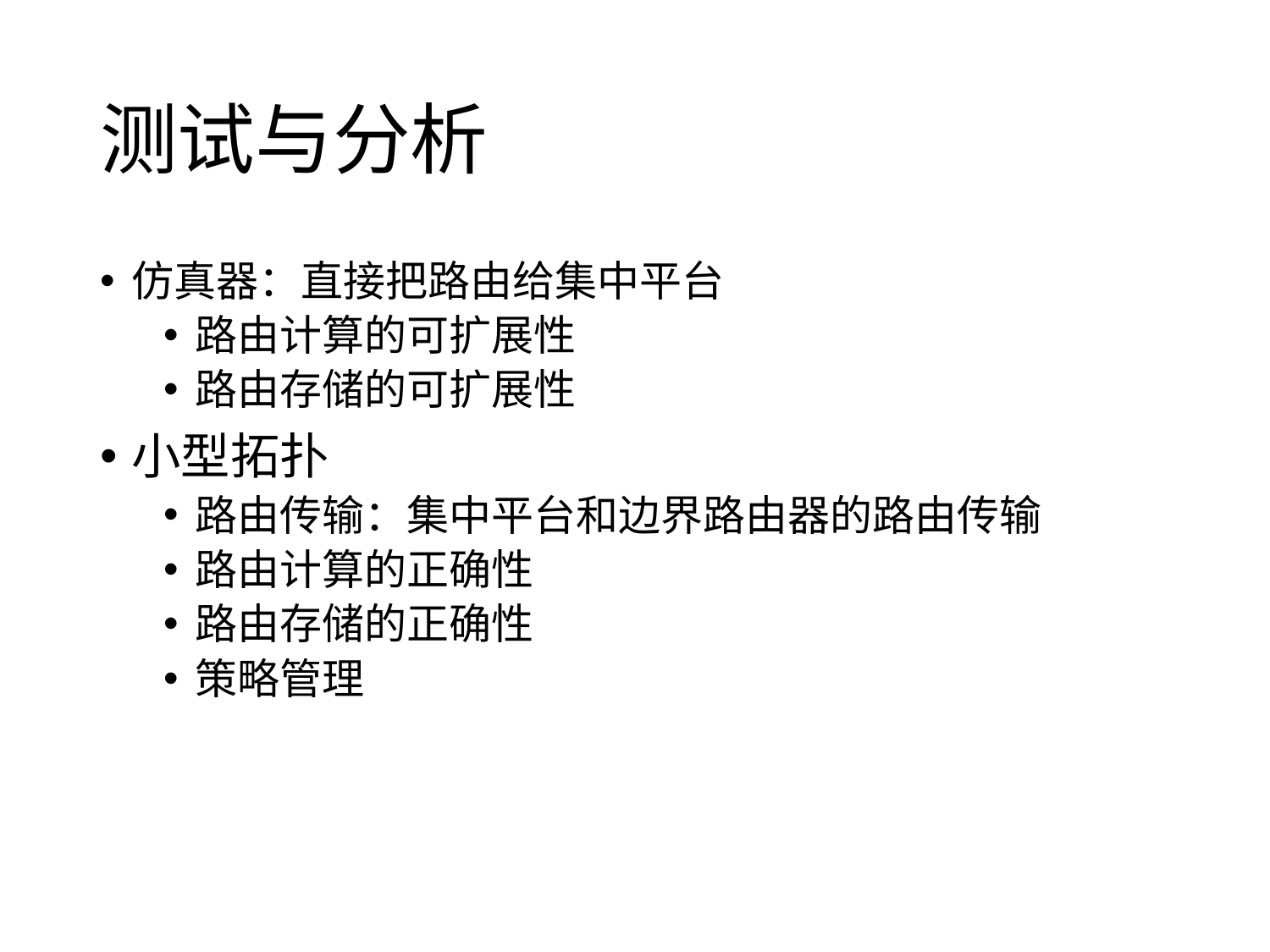

# 测试与分析
仿真器：直接把路由给集中平台
路由计算的可扩展性
路由存储的可扩展性
小型拓扑
路由传输：集中平台和边界路由器的路由传输
路由计算的正确性
路由存储的正确性
策略管理